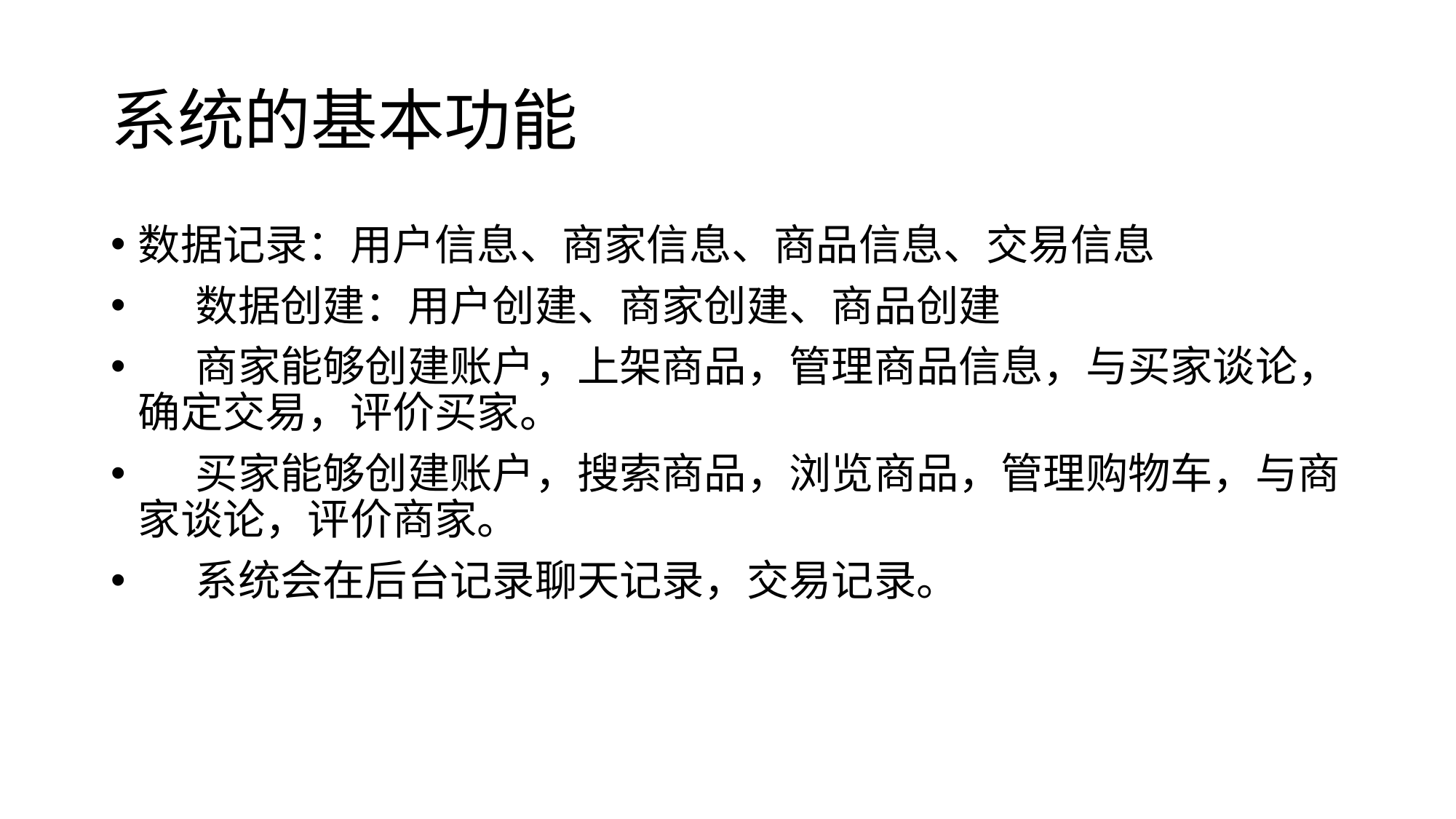

# 系统的基本功能
数据记录：用户信息、商家信息、商品信息、交易信息
     数据创建：用户创建、商家创建、商品创建
     商家能够创建账户，上架商品，管理商品信息，与买家谈论，确定交易，评价买家。
     买家能够创建账户，搜索商品，浏览商品，管理购物车，与商家谈论，评价商家。
     系统会在后台记录聊天记录，交易记录。